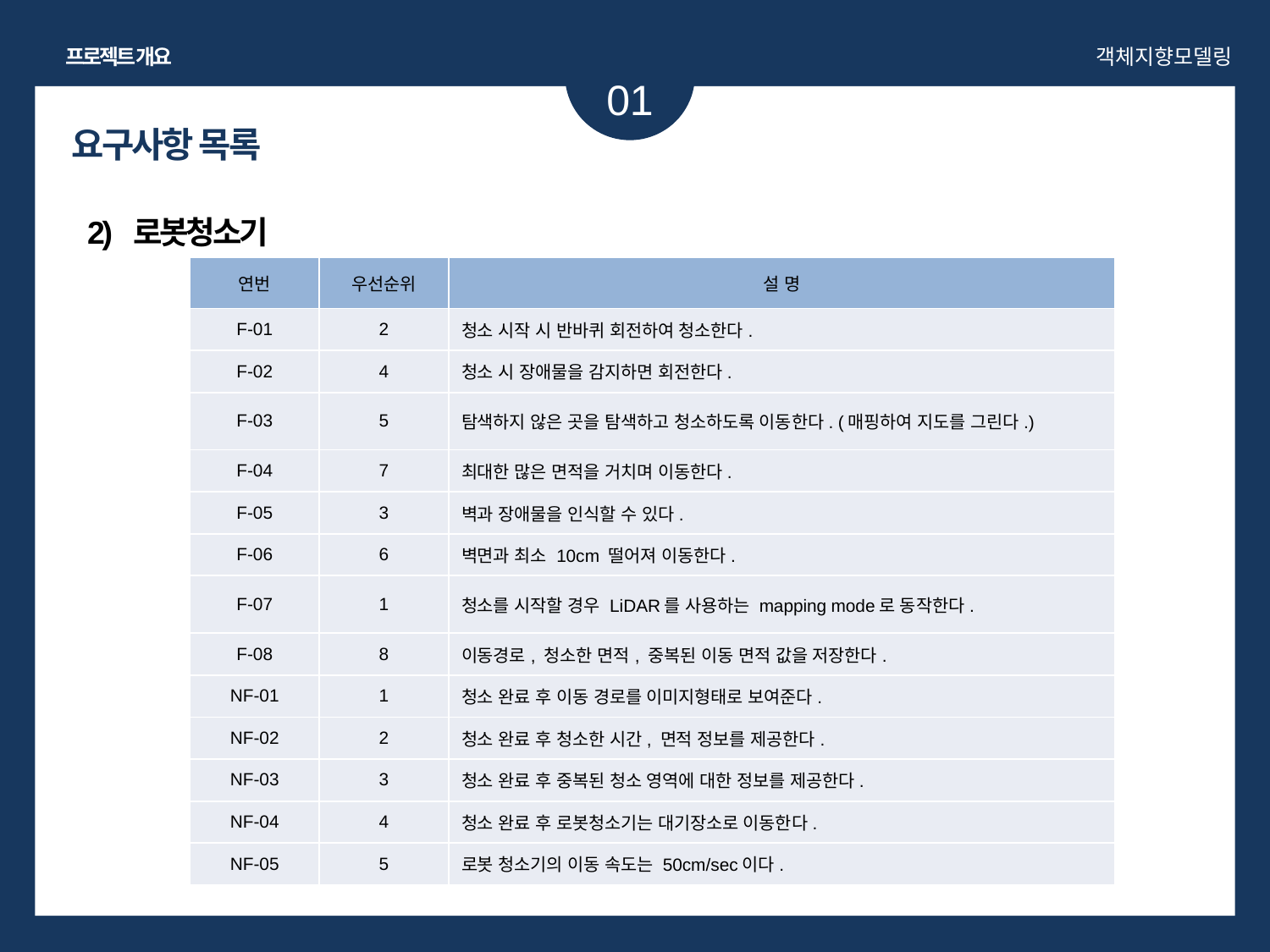

프로젝트 개요
객체지향모델링
01

요구사항 목록

2)  로봇청소기
| 연번 | 우선순위 | 설 명 |
| --- | --- | --- |
| F-01 | 2 | 청소 시작 시 반바퀴 회전하여 청소한다. |
| F-02 | 4 | 청소 시 장애물을 감지하면 회전한다. |
| F-03 | 5 | 탐색하지 않은 곳을 탐색하고 청소하도록 이동한다. (매핑하여 지도를 그린다.) |
| F-04 | 7 | 최대한 많은 면적을 거치며 이동한다. |
| F-05 | 3 | 벽과 장애물을 인식할 수 있다. |
| F-06 | 6 | 벽면과 최소 10cm 떨어져 이동한다. |
| F-07 | 1 | 청소를 시작할 경우 LiDAR를 사용하는 mapping mode로 동작한다. |
| F-08 | 8 | 이동경로, 청소한 면적, 중복된 이동 면적 값을 저장한다. |
| NF-01 | 1 | 청소 완료 후 이동 경로를 이미지형태로 보여준다. |
| NF-02 | 2 | 청소 완료 후 청소한 시간, 면적 정보를 제공한다. |
| NF-03 | 3 | 청소 완료 후 중복된 청소 영역에 대한 정보를 제공한다. |
| NF-04 | 4 | 청소 완료 후 로봇청소기는 대기장소로 이동한다. |
| NF-05 | 5 | 로봇 청소기의 이동 속도는 50cm/sec이다. |